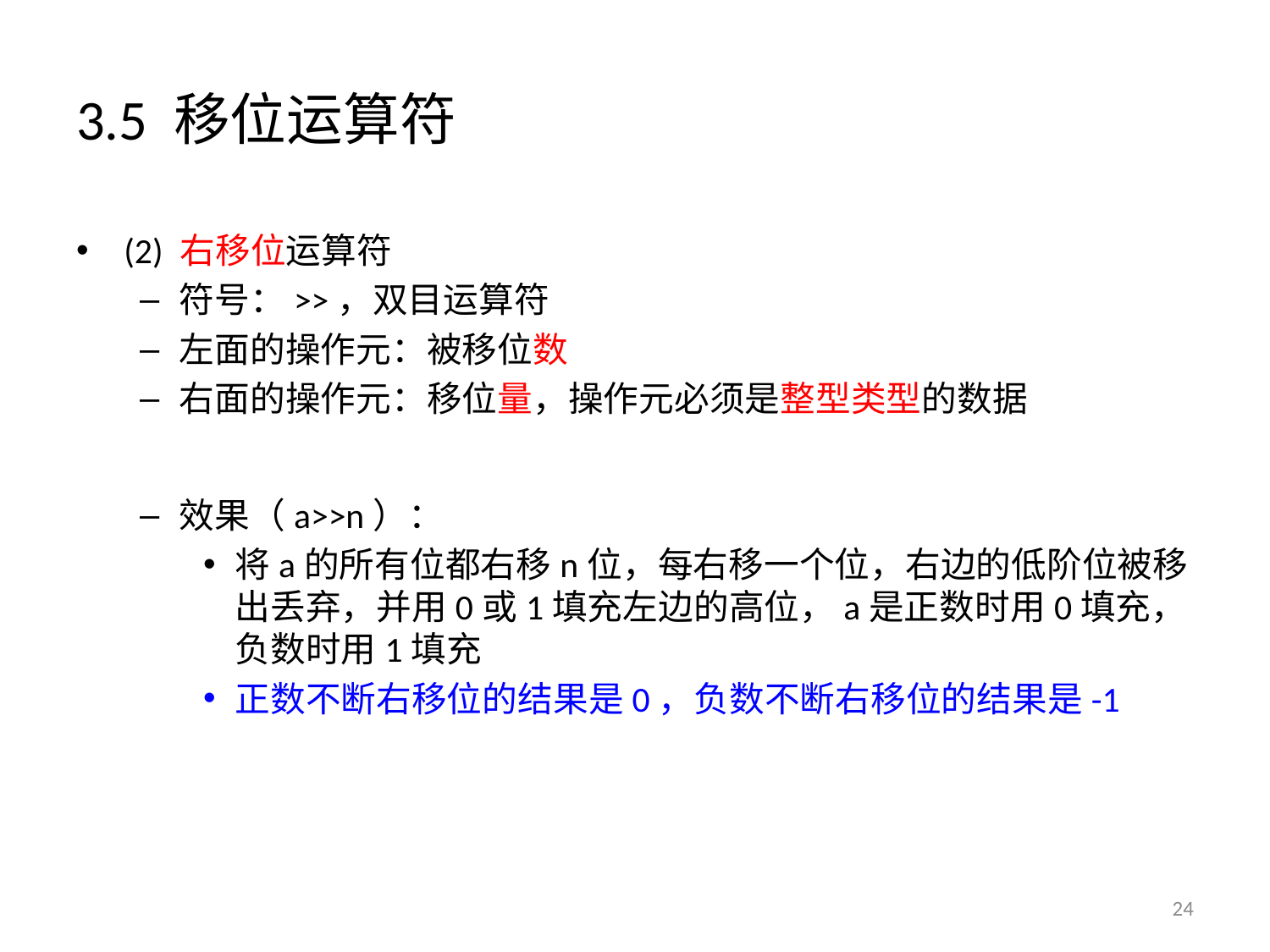

# 3.5 移位运算符
(2) 右移位运算符
符号：>>，双目运算符
左面的操作元：被移位数
右面的操作元：移位量，操作元必须是整型类型的数据

效果（a>>n）：
将a的所有位都右移n位，每右移一个位，右边的低阶位被移出丢弃，并用0或1填充左边的高位，a是正数时用0填充，负数时用1填充
正数不断右移位的结果是0，负数不断右移位的结果是-1
24